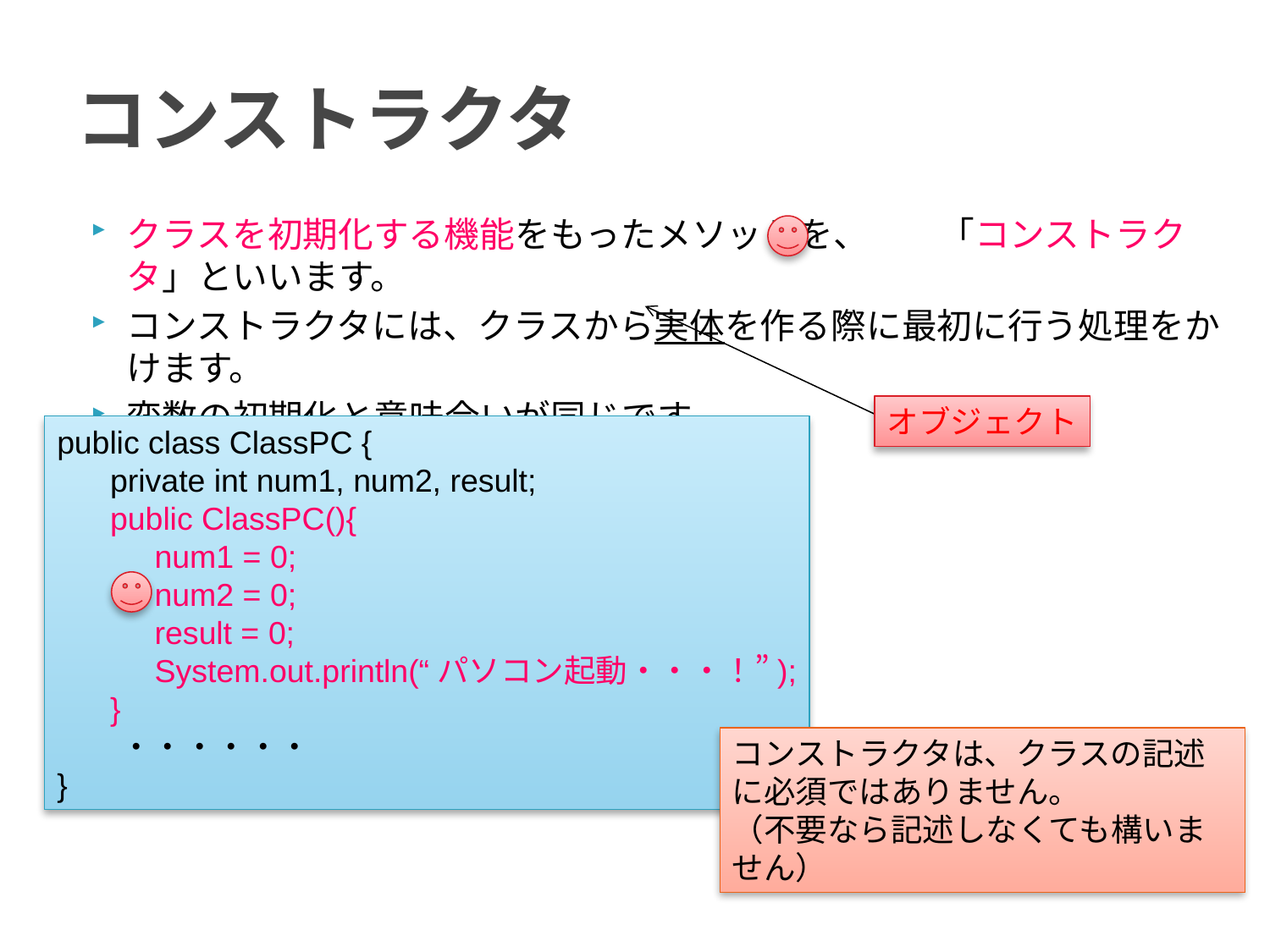

# コンストラクタ
クラスを初期化する機能をもったメソッドを、　　「コンストラクタ」といいます。
コンストラクタには、クラスから実体を作る際に最初に行う処理をかけます。
変数の初期化と意味合いが同じです。

オブジェクト
public class ClassPC {
      private int num1, num2, result;
      public ClassPC(){
           num1 = 0;
           num2 = 0;
           result = 0;
           System.out.println(“パソコン起動・・・！”);
      }
　　・・・・・・
}

コンストラクタは、クラスの記述に必須ではありません。
（不要なら記述しなくても構いません）